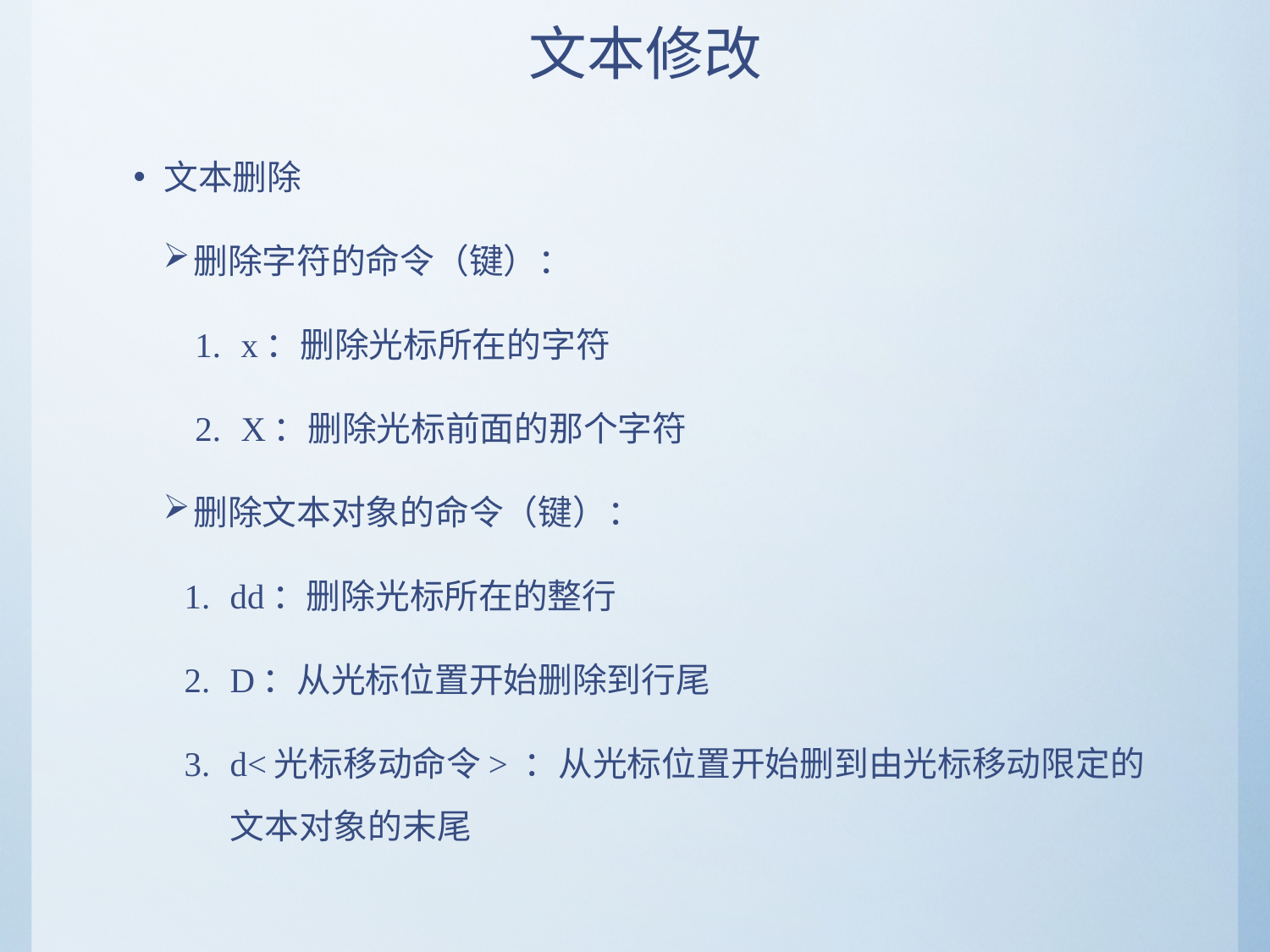

# 文本修改
文本删除
删除字符的命令（键）：
x：删除光标所在的字符
X：删除光标前面的那个字符
删除文本对象的命令（键）：
dd：删除光标所在的整行
D：从光标位置开始删除到行尾
d<光标移动命令> ：从光标位置开始删到由光标移动限定的文本对象的末尾